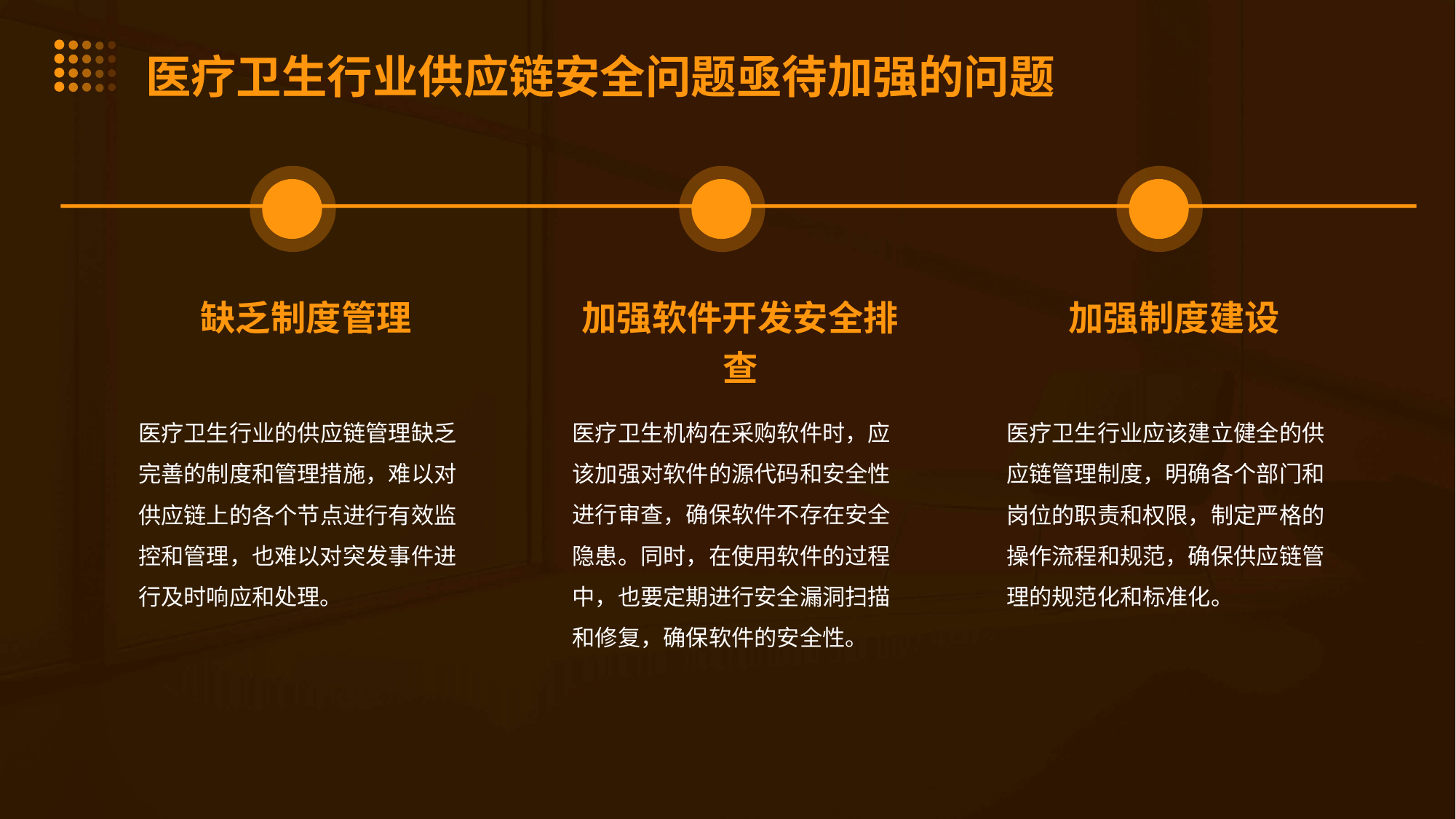

医疗卫生行业供应链安全问题亟待加强的问题

缺乏制度管理
加强软件开发安全排查
加强制度建设
医疗卫生行业的供应链管理缺乏完善的制度和管理措施，难以对供应链上的各个节点进行有效监控和管理，也难以对突发事件进行及时响应和处理。
医疗卫生机构在采购软件时，应该加强对软件的源代码和安全性进行审查，确保软件不存在安全隐患。同时，在使用软件的过程中，也要定期进行安全漏洞扫描和修复，确保软件的安全性。
医疗卫生行业应该建立健全的供应链管理制度，明确各个部门和岗位的职责和权限，制定严格的操作流程和规范，确保供应链管理的规范化和标准化。